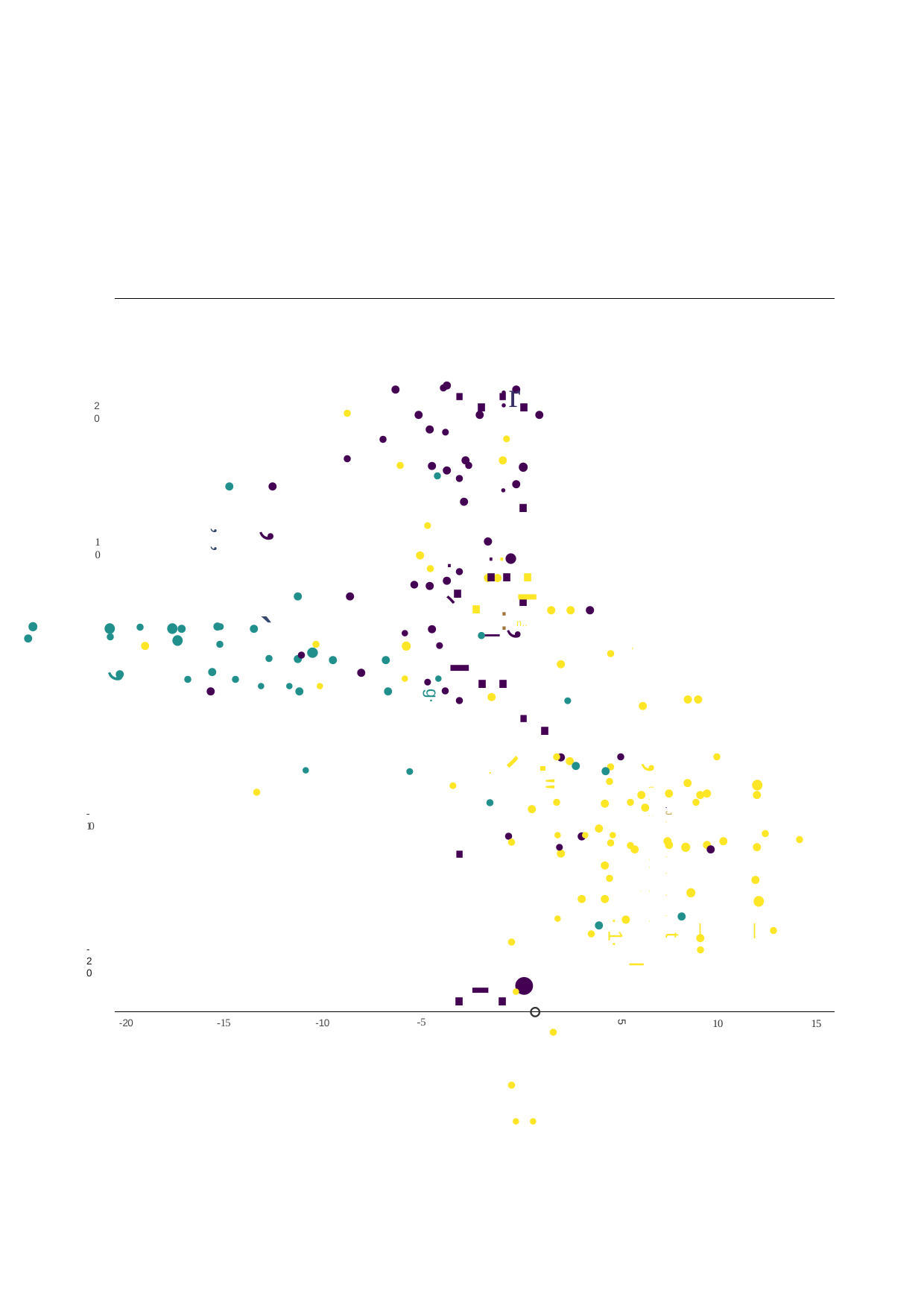

# ·.·.．.．.．·.·．.-.•

．:r．. ．•	．
．．．．．．．．
．．．．
20
．．．．．．．．
．．．
．．
．
．，．，，
..._:
．
•	••
. -..
10
.、
··
. -...
．
．．．
｀．•••．•
•．•• ．．•
．．．．．．
．
．．．，．
．．．．
．．．．
n..
．．
，．
．．．．
。
．．．．．．．
，  ．
．．．
．．
．
••
g·
．．．．．．．．．
．、
．．
，．．
.
．．．．．	．．．．＂．
．．．．
．．．．．．．．．
．．•．••
t  .  :
．．
-10
. J .	.  .  .	.	.	t
••••．．
．．．
．
. .
.	.	.
．
．
I
· 1·
一一．
-20
。

-5
-15
10
15
-20
-10
5